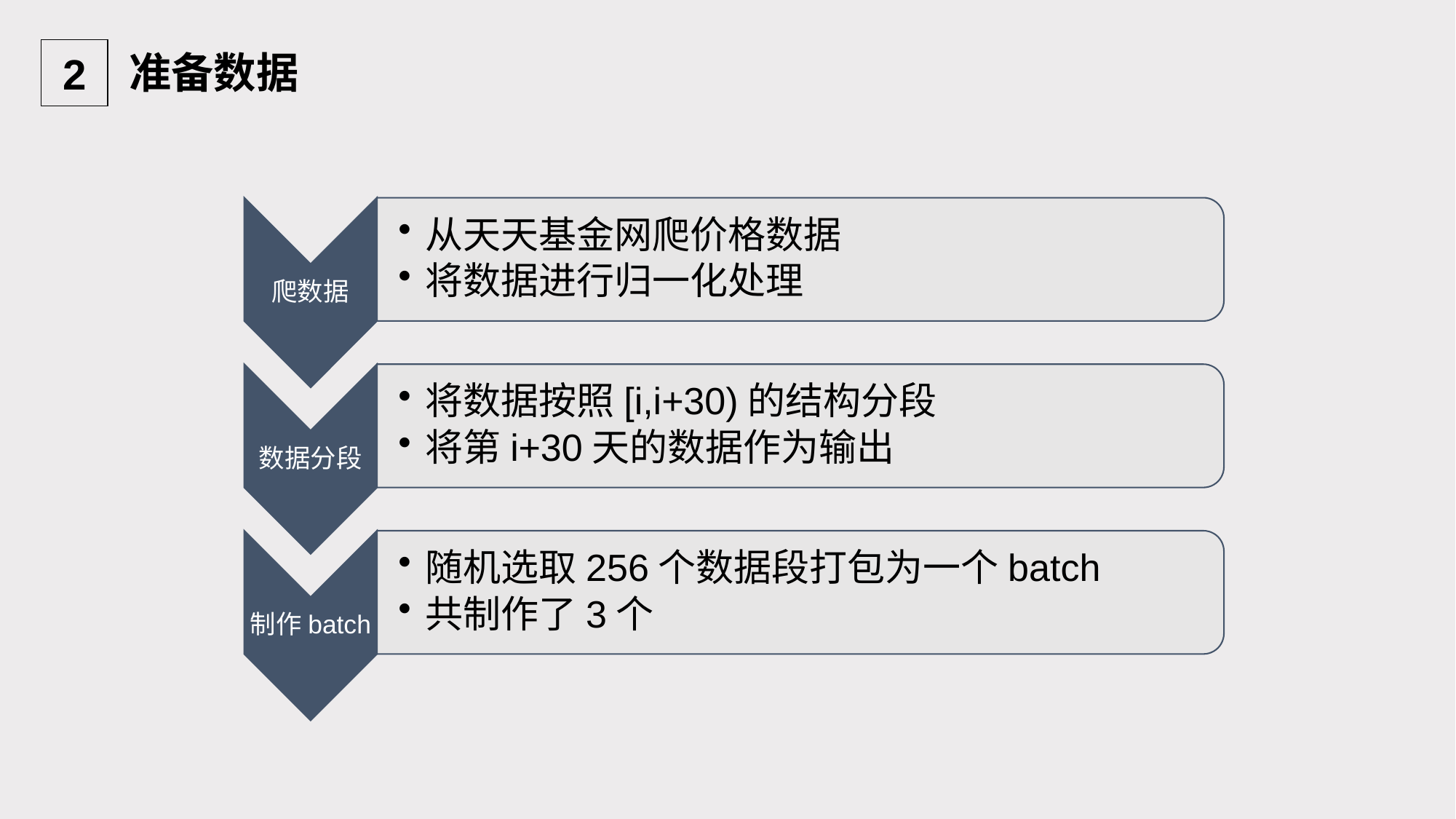

2
准备数据
爬数据
从天天基金网爬价格数据
将数据进行归一化处理
数据分段
将数据按照[i,i+30)的结构分段
将第i+30天的数据作为输出
制作batch
随机选取256个数据段打包为一个batch
共制作了3个
e7d195523061f1c066b244f4f0640bbcf3715a5d8e4c1f9c0CC89F802DB1C6DCEED83B96BD2FE003EF101F1D2A7FDAC955EBEE173D2520FDFAE65A13FA12EC6F1609809A21EAC5BB0195E08AA6A710E6248429B268CDE7E04F6C31245A22E6B682A942F0DFDD9796A0D2FE80216863D34727EFA9949EE490E2FE89260CADA84E734D451AFBDEC52E99E4BA143A5C41D8